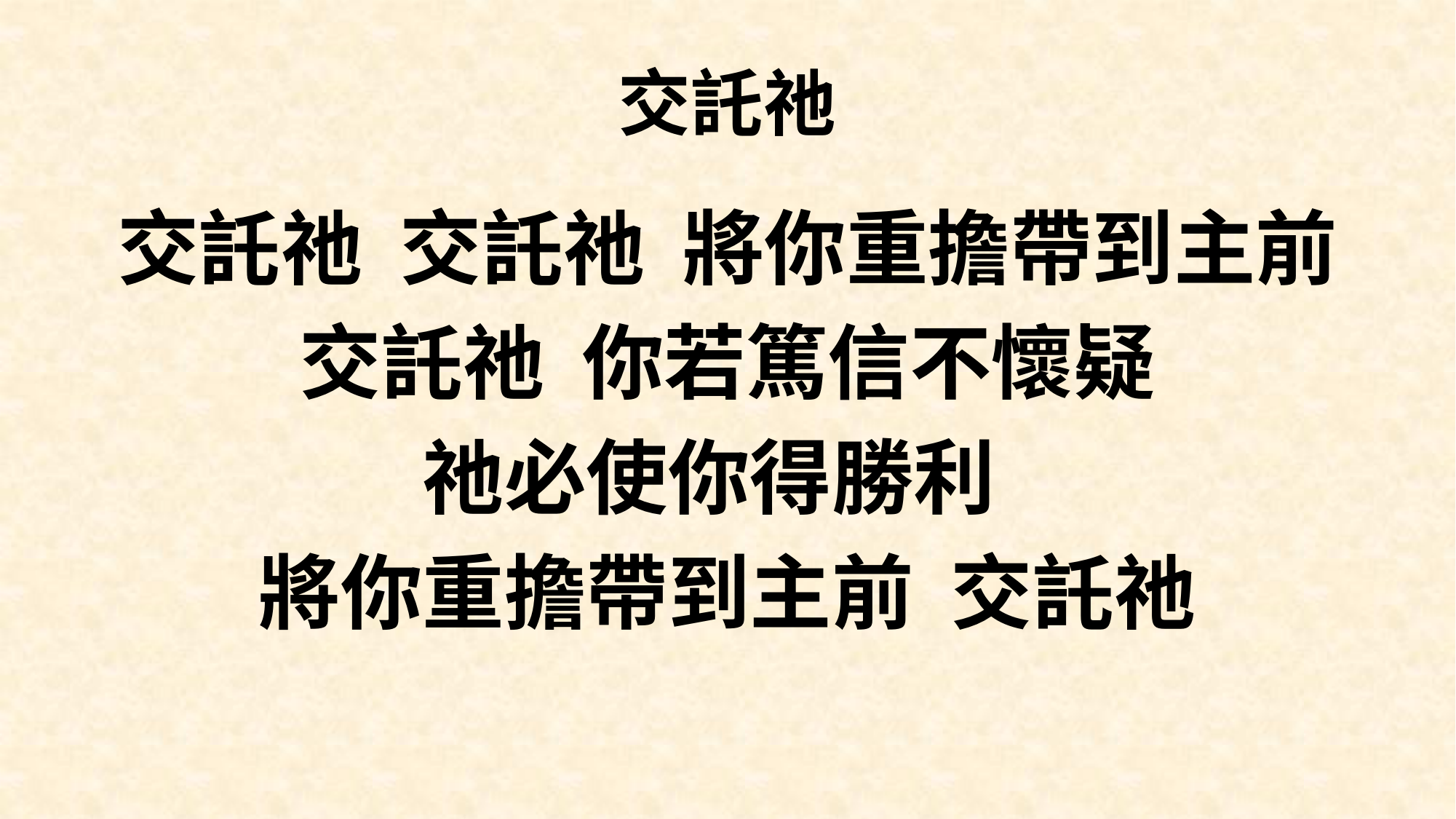

# 交託祂
交託祂  交託祂  將你重擔帶到主前
交託祂  你若篤信不懷疑
祂必使你得勝利
將你重擔帶到主前  交託祂